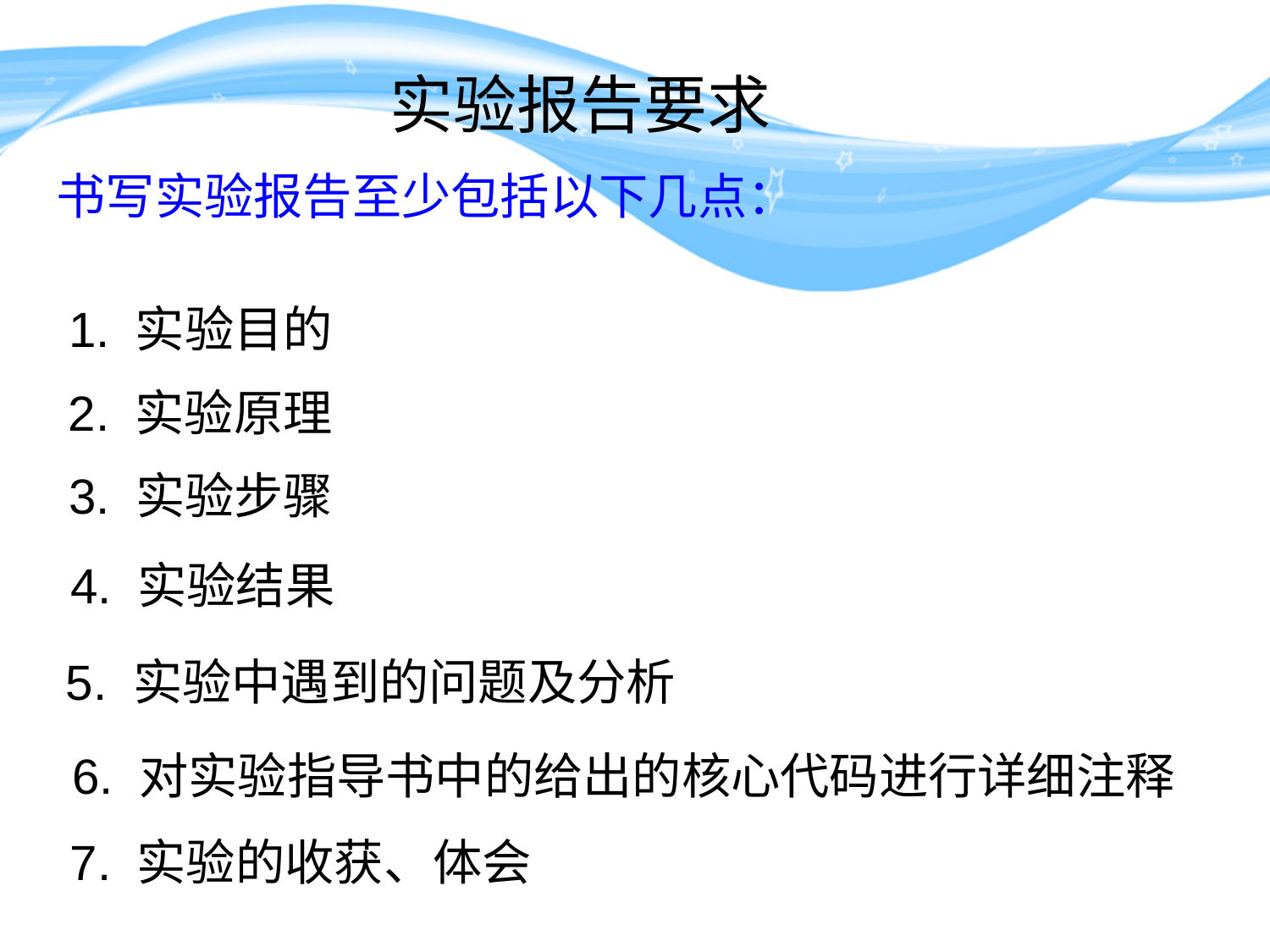

实验报告要求
书写实验报告至少包括以下几点：
1. 实验目的
2. 实验原理
3. 实验步骤
4. 实验结果
5. 实验中遇到的问题及分析
6. 对实验指导书中的给出的核心代码进行详细注释
7. 实验的收获、体会